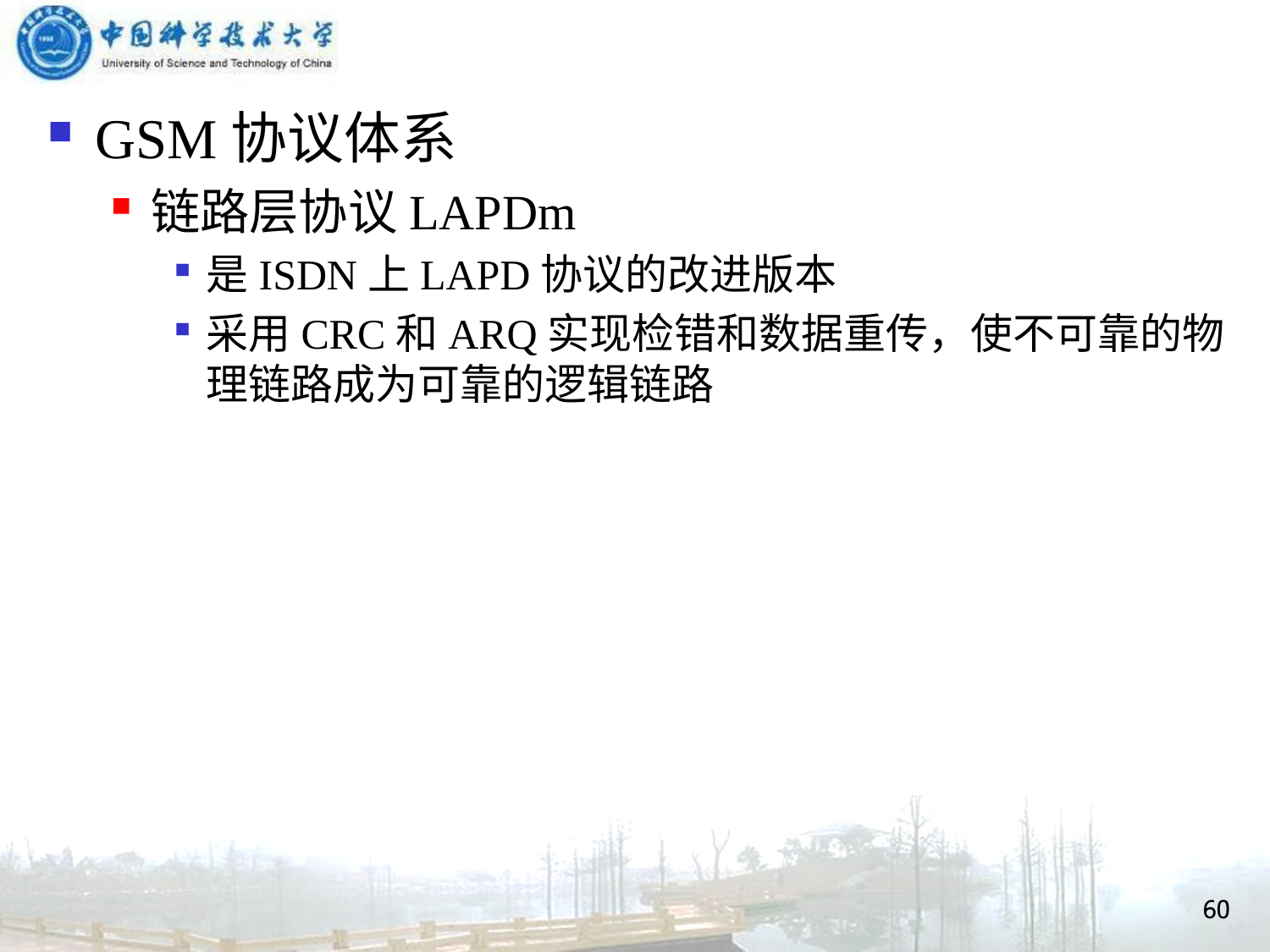

GSM协议体系
链路层协议LAPDm
是ISDN上LAPD协议的改进版本
采用CRC和ARQ实现检错和数据重传，使不可靠的物理链路成为可靠的逻辑链路

60